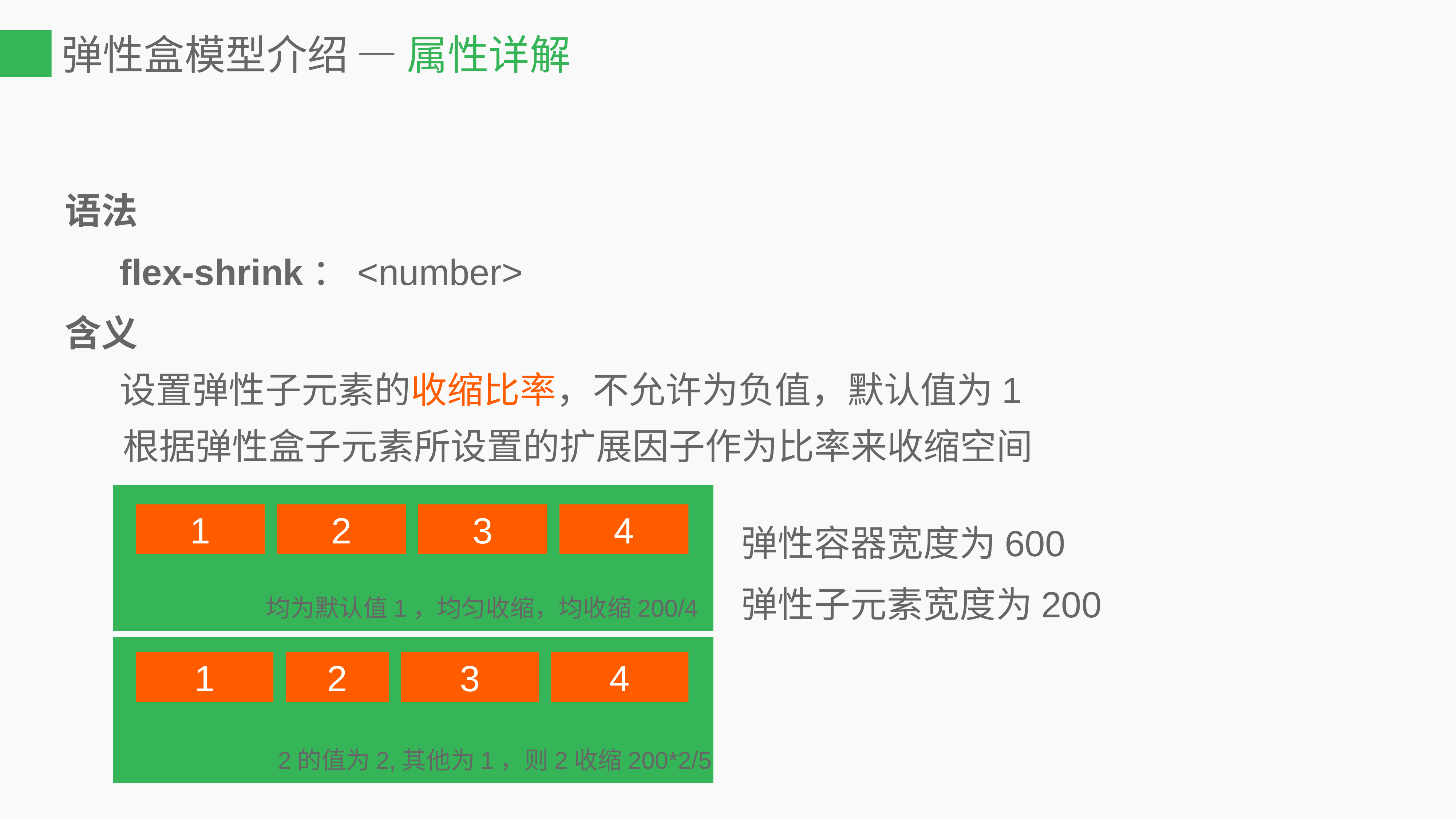

# 弹性盒模型介绍 — 属性详解
语法
	flex-shrink：<number>
含义
	设置弹性子元素的收缩比率，不允许为负值，默认值为1
      根据弹性盒子元素所设置的扩展因子作为比率来收缩空间

1
2
3
4
均为默认值1，均匀收缩，均收缩200/4
弹性容器宽度为600
弹性子元素宽度为200

1
2
3
4
2的值为2,其他为1，则2收缩200*2/5